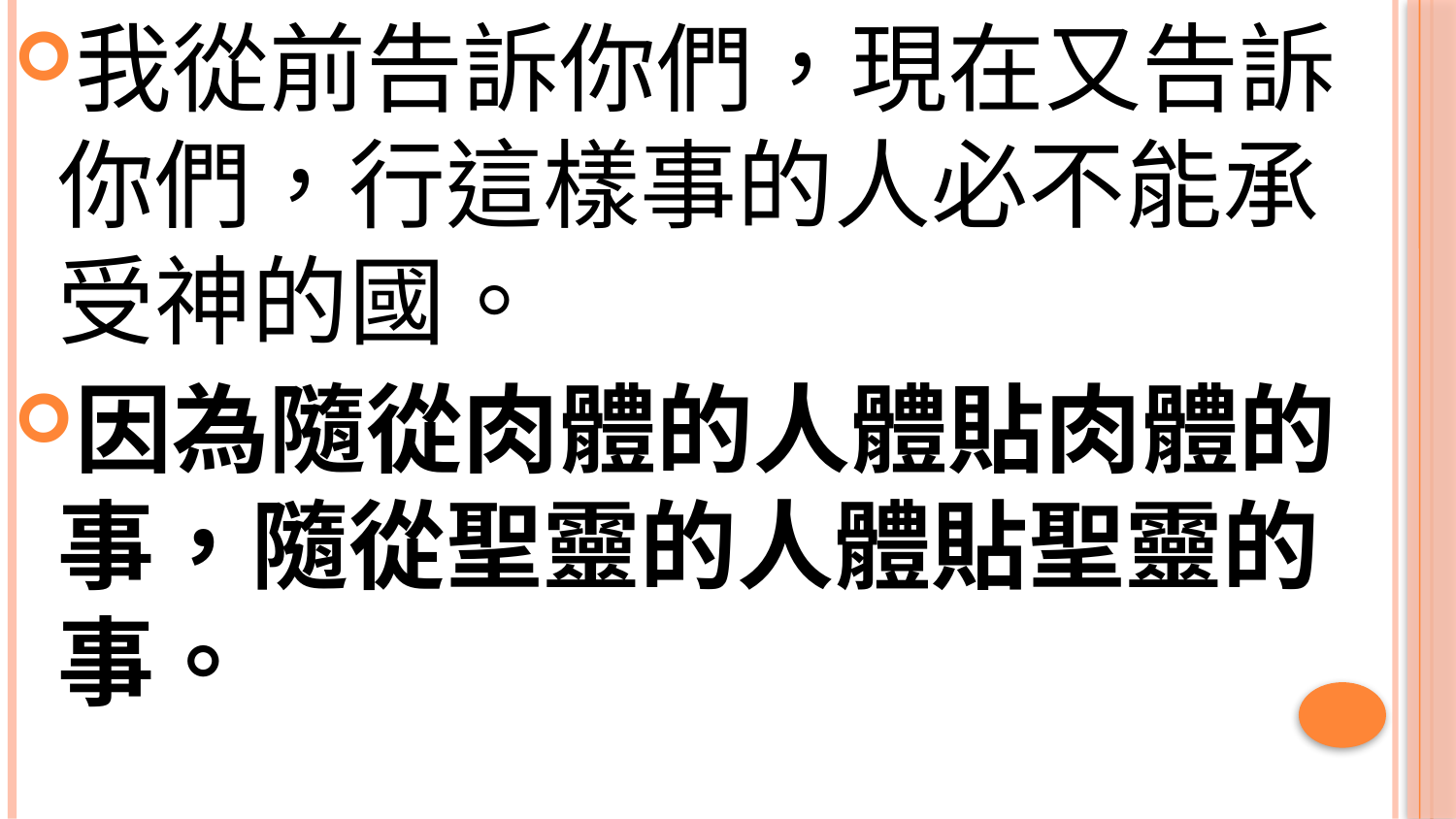

我從前告訴你們，現在又告訴你們，行這樣事的人必不能承受神的國。
因為隨從肉體的人體貼肉體的事，隨從聖靈的人體貼聖靈的事。